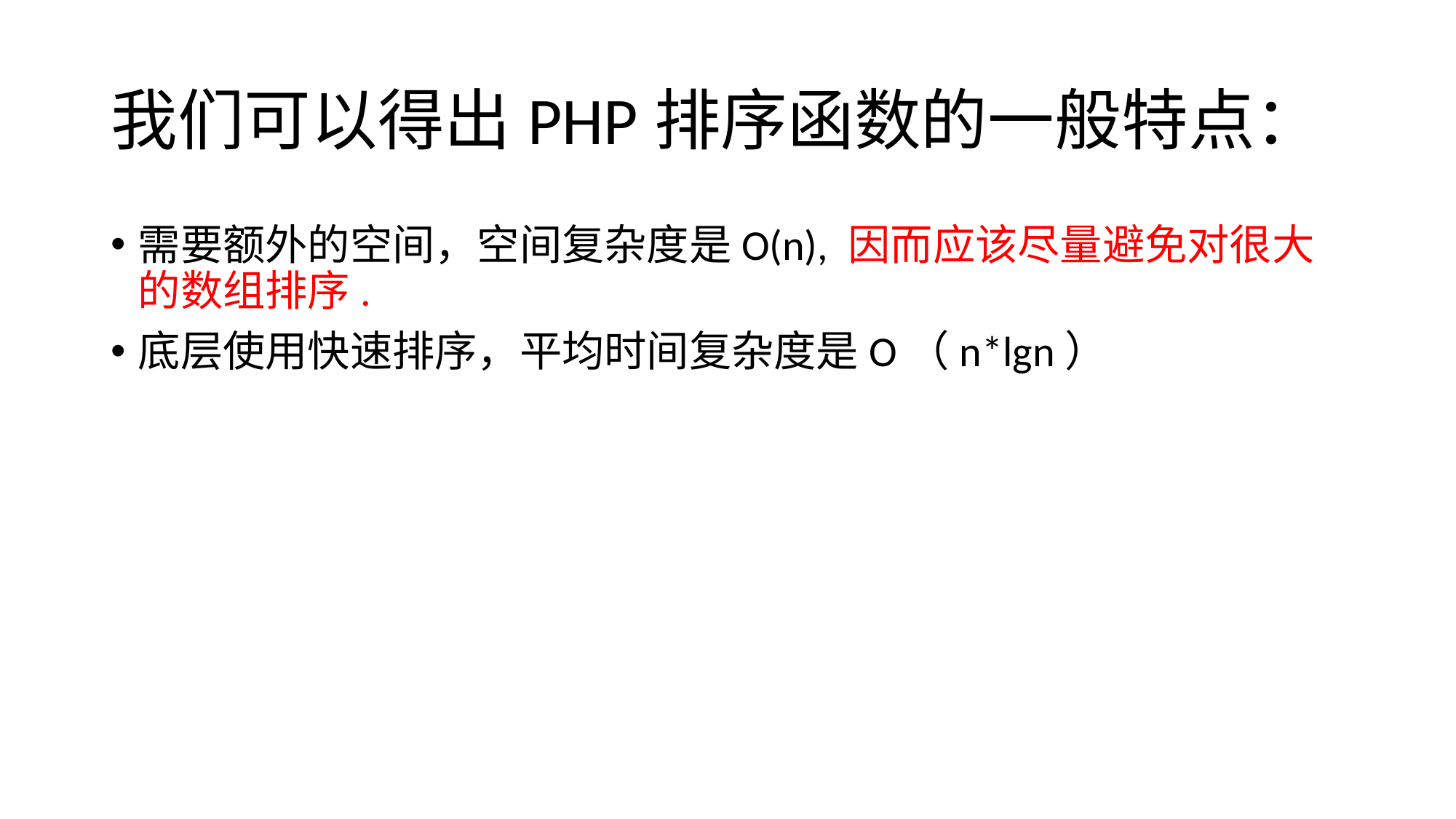

# 我们可以得出PHP排序函数的一般特点：
需要额外的空间，空间复杂度是O(n), 因而应该尽量避免对很大的数组排序.
底层使用快速排序，平均时间复杂度是O（n*lgn）